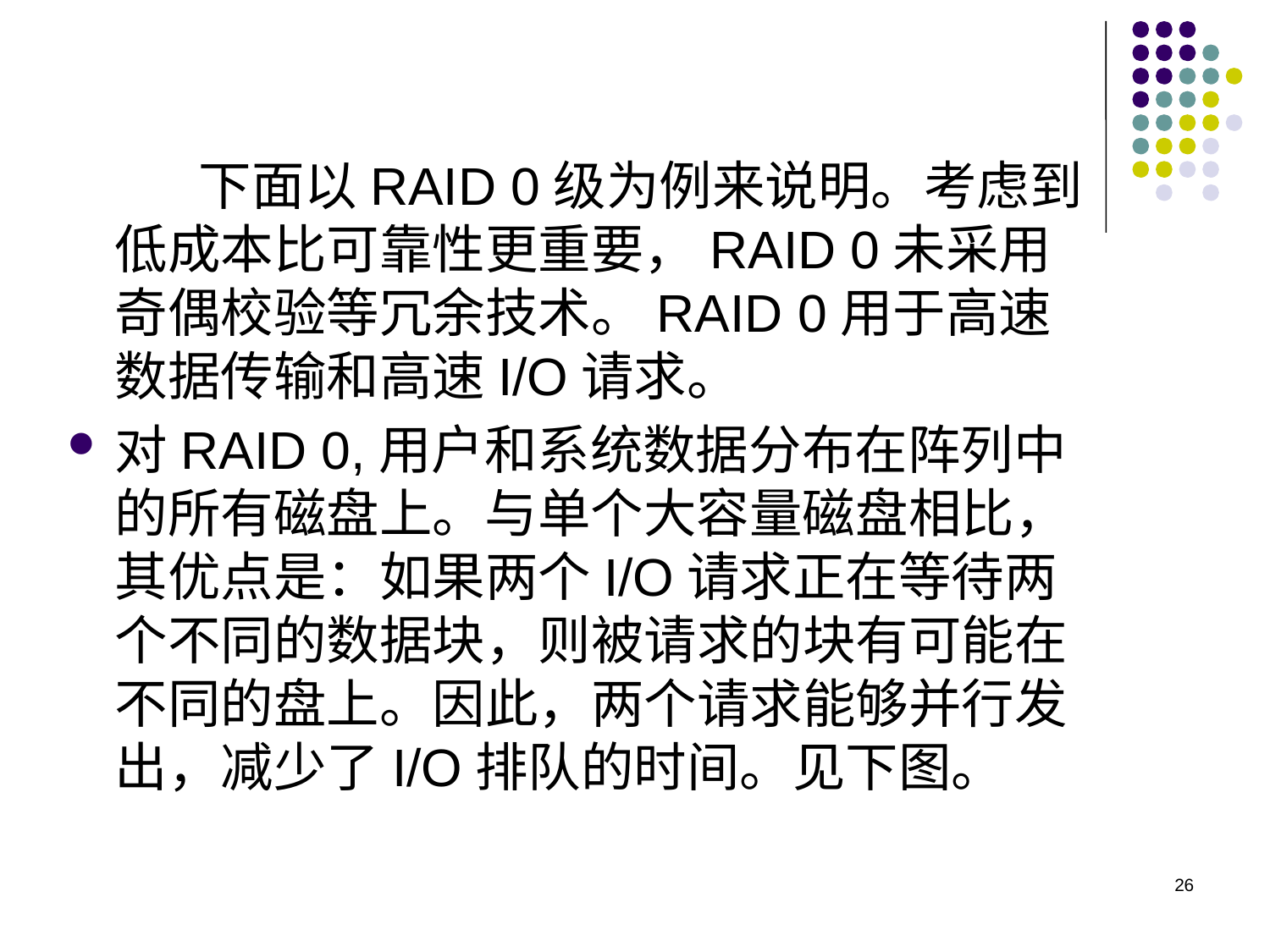

下面以RAID 0级为例来说明。考虑到低成本比可靠性更重要，RAID 0未采用奇偶校验等冗余技术。RAID 0用于高速数据传输和高速I/O请求。
对RAID 0,用户和系统数据分布在阵列中的所有磁盘上。与单个大容量磁盘相比，其优点是：如果两个I/O请求正在等待两个不同的数据块，则被请求的块有可能在不同的盘上。因此，两个请求能够并行发出，减少了I/O排队的时间。见下图。

26